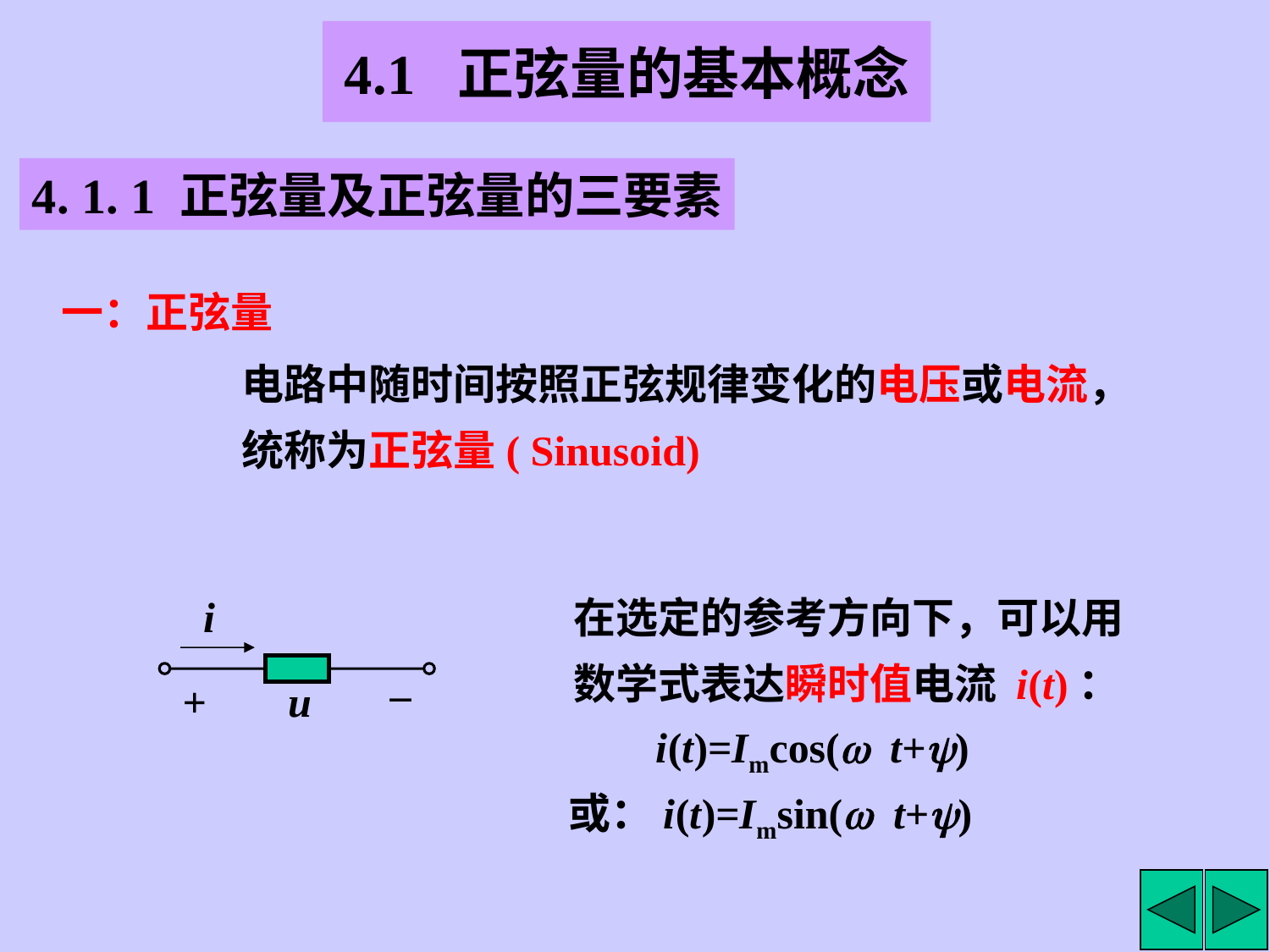

4.1  正弦量的基本概念
4. 1. 1 正弦量及正弦量的三要素
一：正弦量
电路中随时间按照正弦规律变化的电压或电流，统称为正弦量( Sinusoid)
在选定的参考方向下，可以用数学式表达瞬时值电流 i(t)：
i

_

+
u
i(t)=Imcos(ω t+ψ)
或：i(t)=Imsin(ω t+ψ)